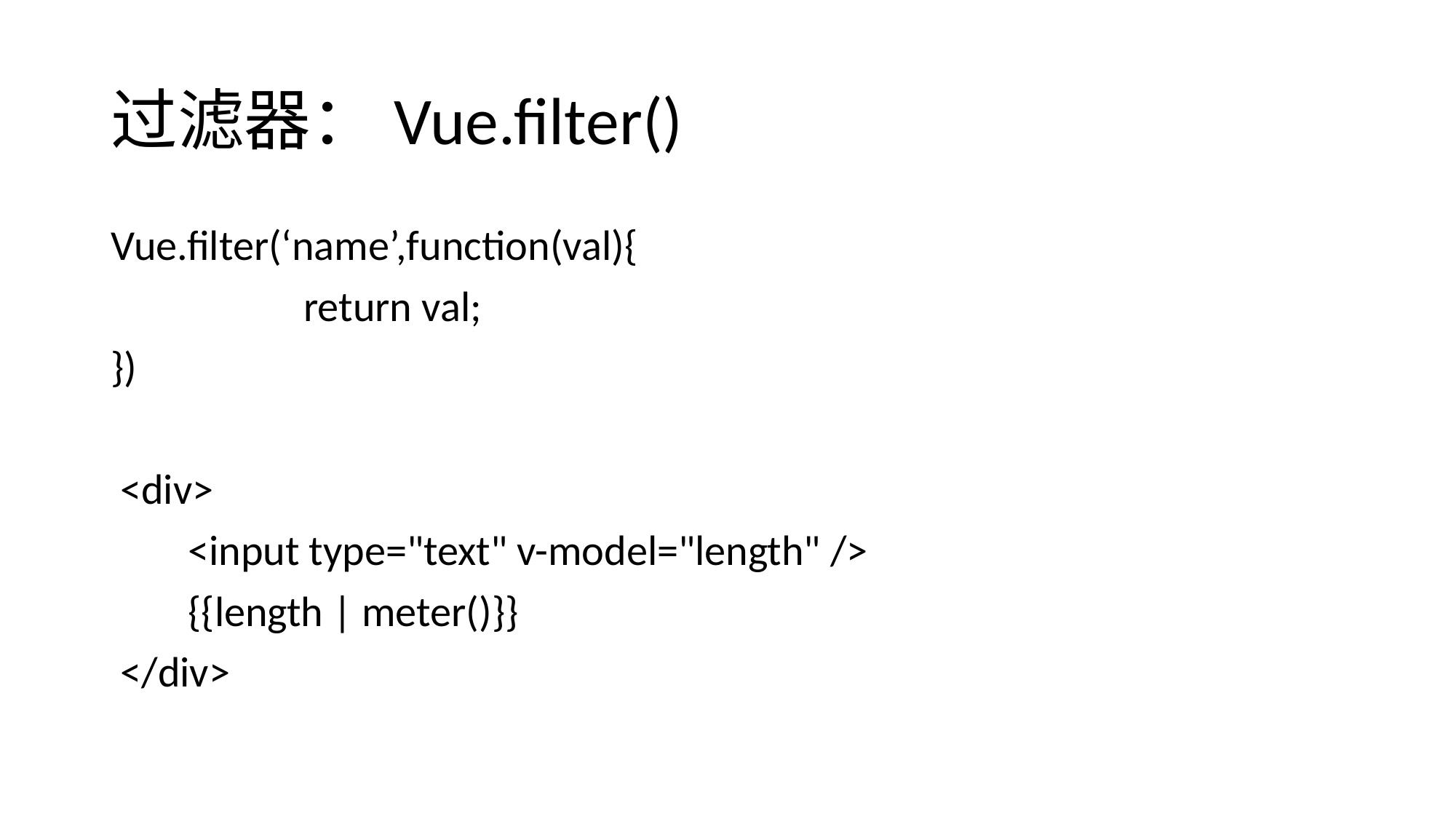

# 过滤器：Vue.filter()
Vue.filter(‘name’,function(val){
                    return val;
})

 <div>
        <input type="text" v-model="length" />
        {{length | meter()}}
 </div>